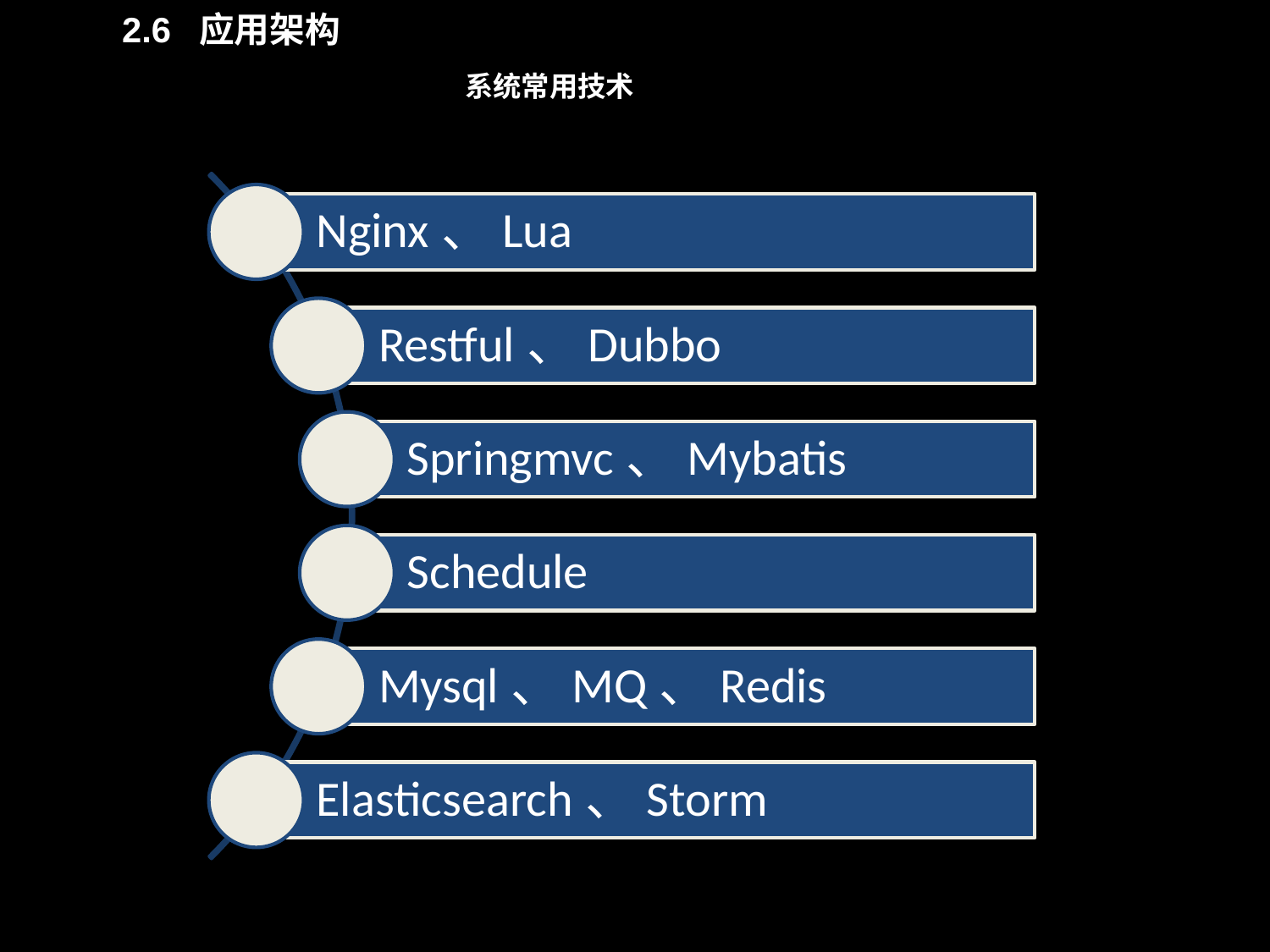

2.6  应用架构
                                     系统常用技术
Nginx、Lua
Restful、Dubbo
Springmvc、Mybatis
Schedule
Mysql、MQ、Redis
Elasticsearch、Storm
21